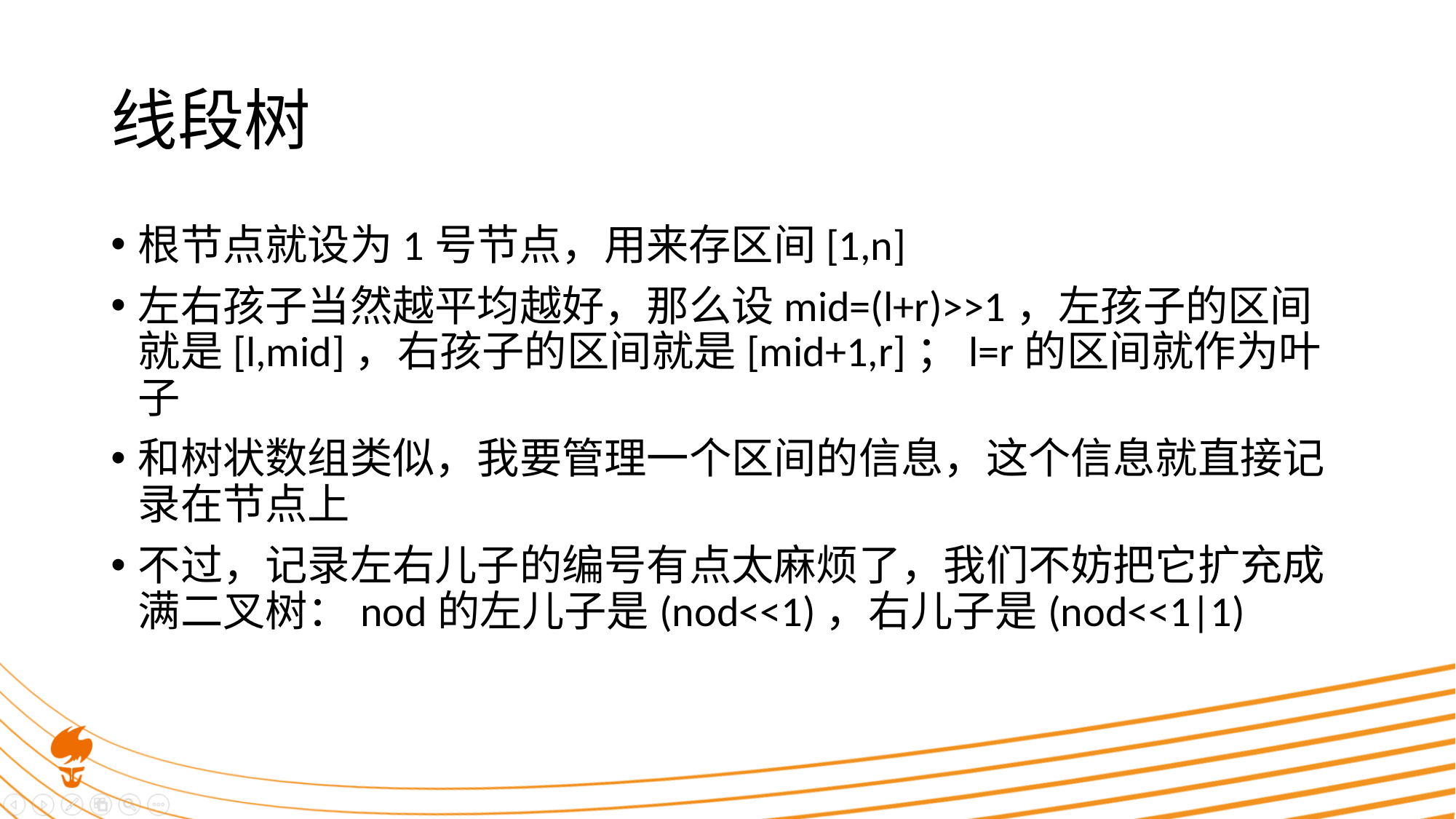

# 线段树
根节点就设为1号节点，用来存区间[1,n]
左右孩子当然越平均越好，那么设mid=(l+r)>>1，左孩子的区间就是[l,mid]，右孩子的区间就是[mid+1,r]；l=r的区间就作为叶子
和树状数组类似，我要管理一个区间的信息，这个信息就直接记录在节点上
不过，记录左右儿子的编号有点太麻烦了，我们不妨把它扩充成满二叉树：nod的左儿子是(nod<<1)，右儿子是(nod<<1|1)